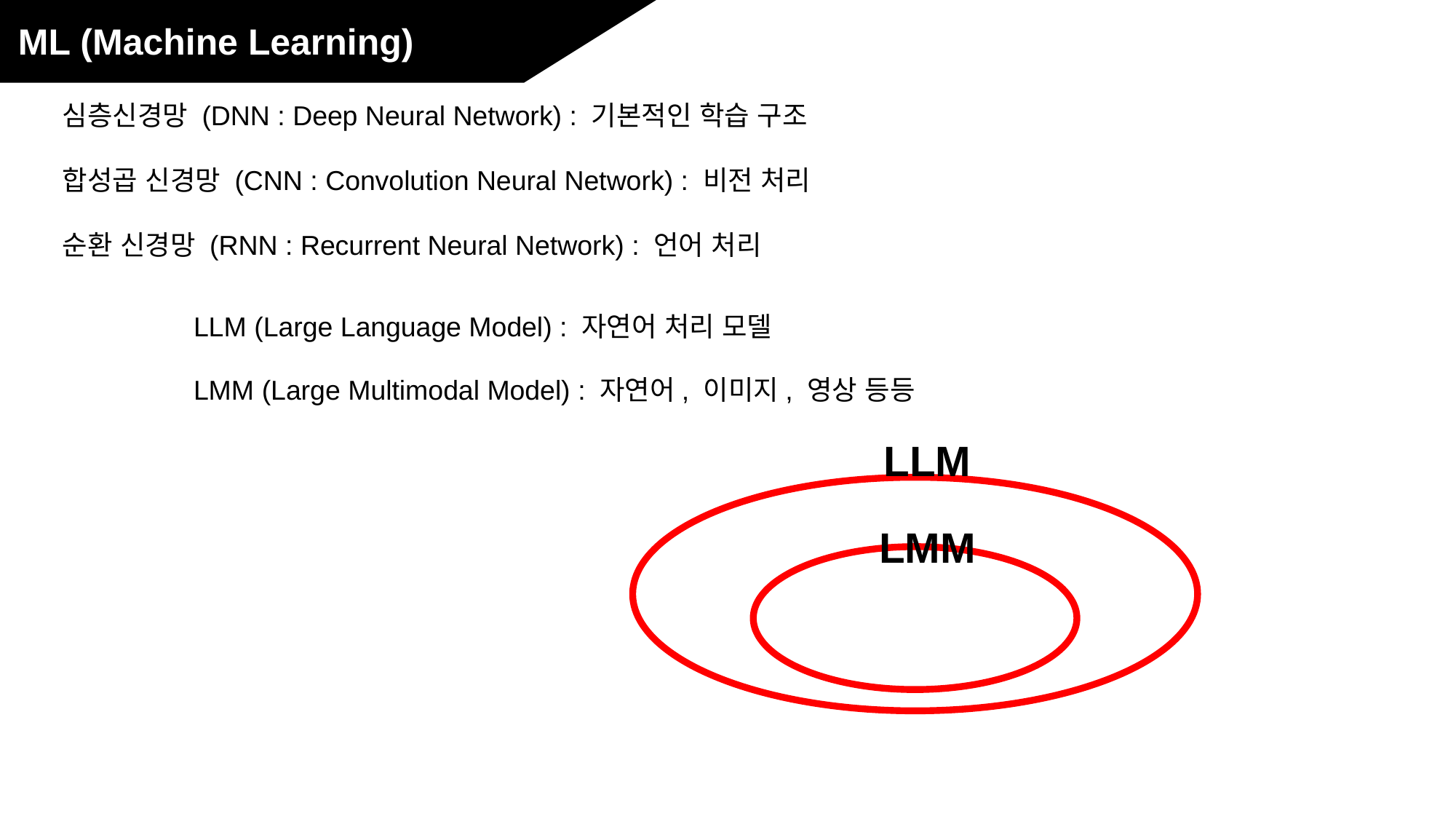

ML (Machine Learning)
심층신경망 (DNN : Deep Neural Network) : 기본적인 학습 구조
합성곱 신경망 (CNN : Convolution Neural Network) : 비전 처리
순환 신경망 (RNN : Recurrent Neural Network) : 언어 처리
LLM (Large Language Model) : 자연어 처리 모델
LMM (Large Multimodal Model) : 자연어, 이미지, 영상 등등
LLM

LMM